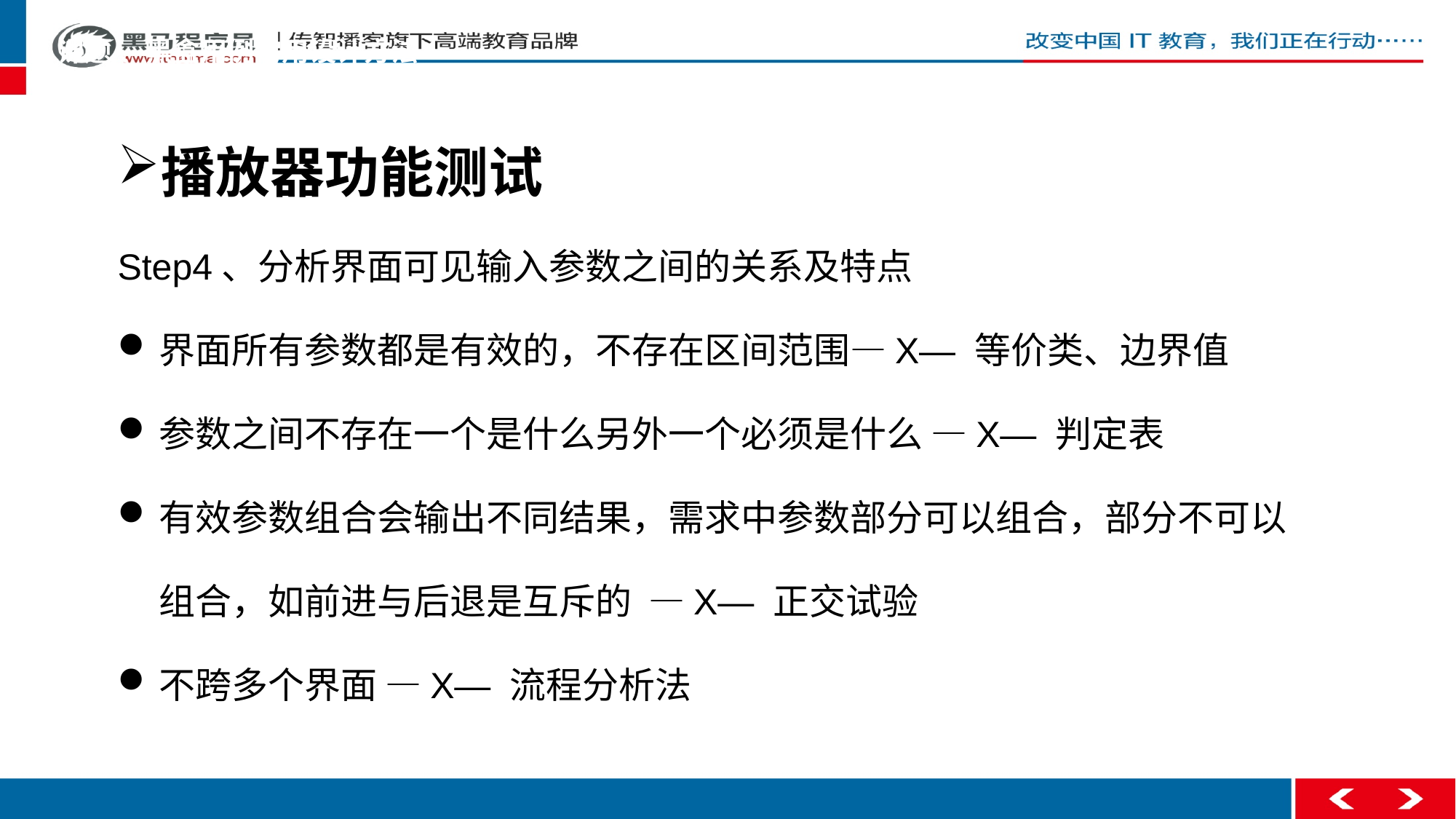

课题 、黑盒用例常用设计方法
播放器功能测试
Step4、分析界面可见输入参数之间的关系及特点
界面所有参数都是有效的，不存在区间范围—X— 等价类、边界值
参数之间不存在一个是什么另外一个必须是什么 —X— 判定表
有效参数组合会输出不同结果，需求中参数部分可以组合，部分不可以
    组合，如前进与后退是互斥的  —X— 正交试验
不跨多个界面 —X— 流程分析法